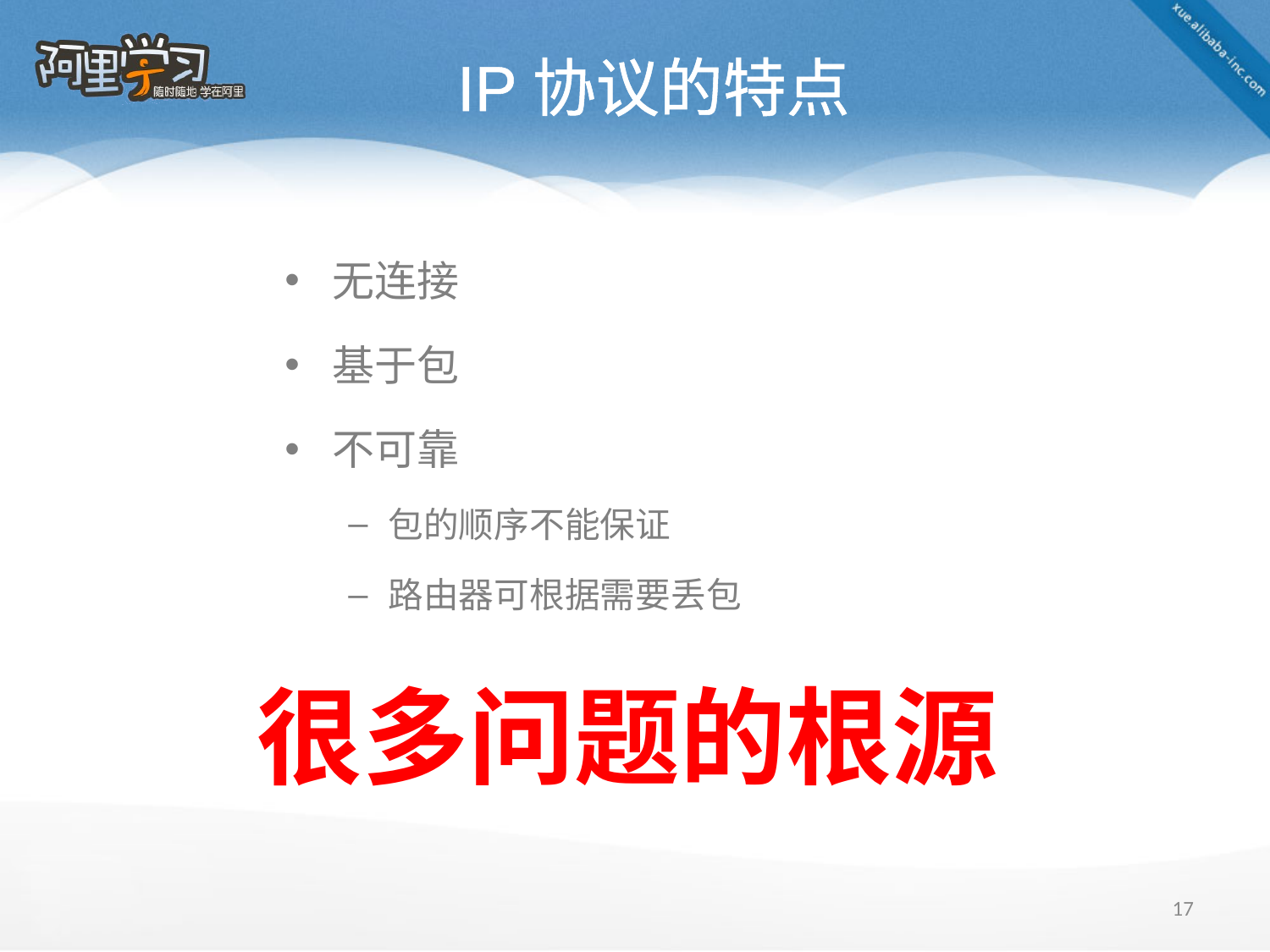

# IP协议的特点
无连接
基于包
不可靠
包的顺序不能保证
路由器可根据需要丢包

很多问题的根源
17